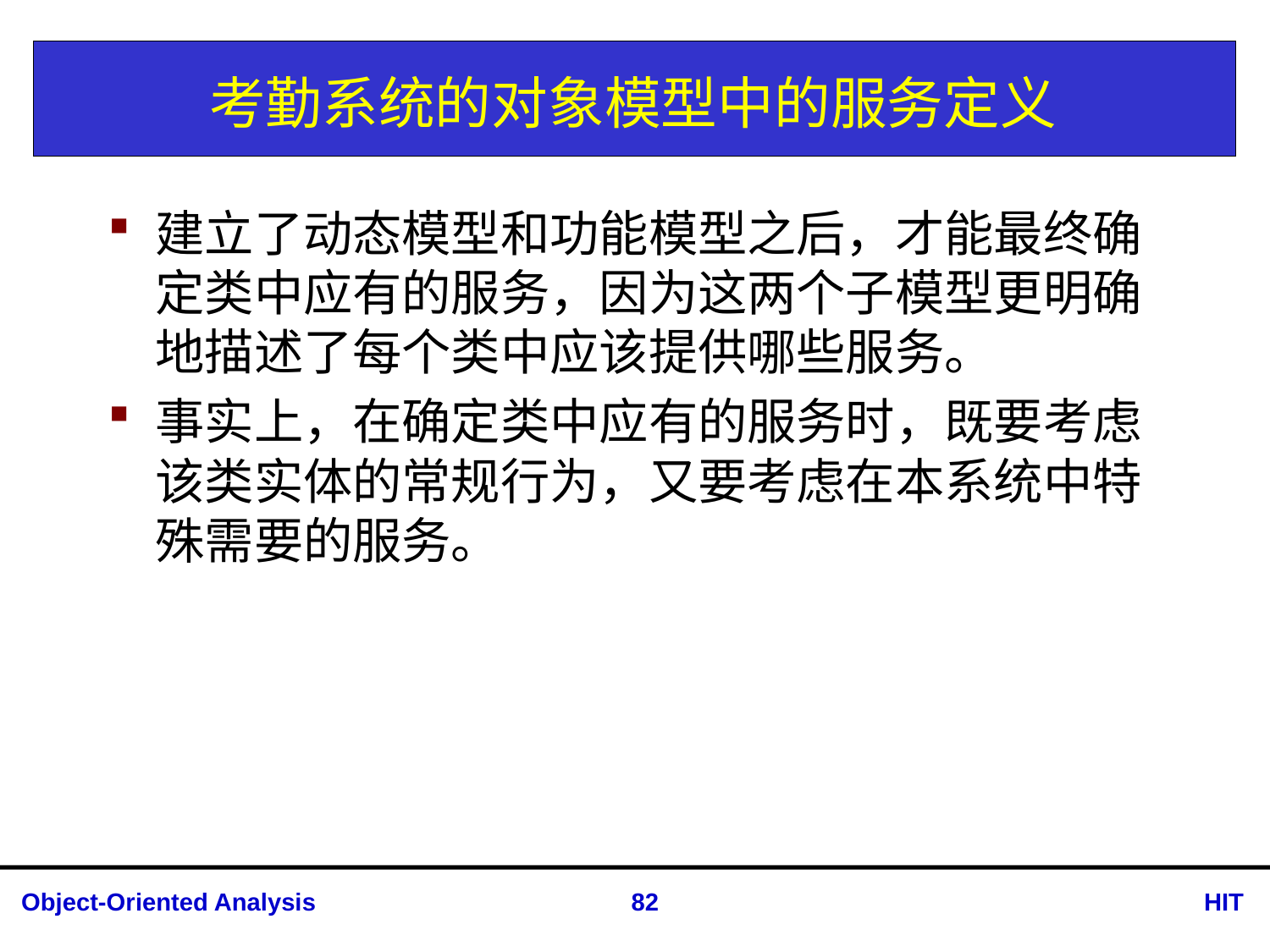

# 考勤系统的对象模型中的服务定义
建立了动态模型和功能模型之后，才能最终确定类中应有的服务，因为这两个子模型更明确地描述了每个类中应该提供哪些服务。
事实上，在确定类中应有的服务时，既要考虑该类实体的常规行为，又要考虑在本系统中特殊需要的服务。